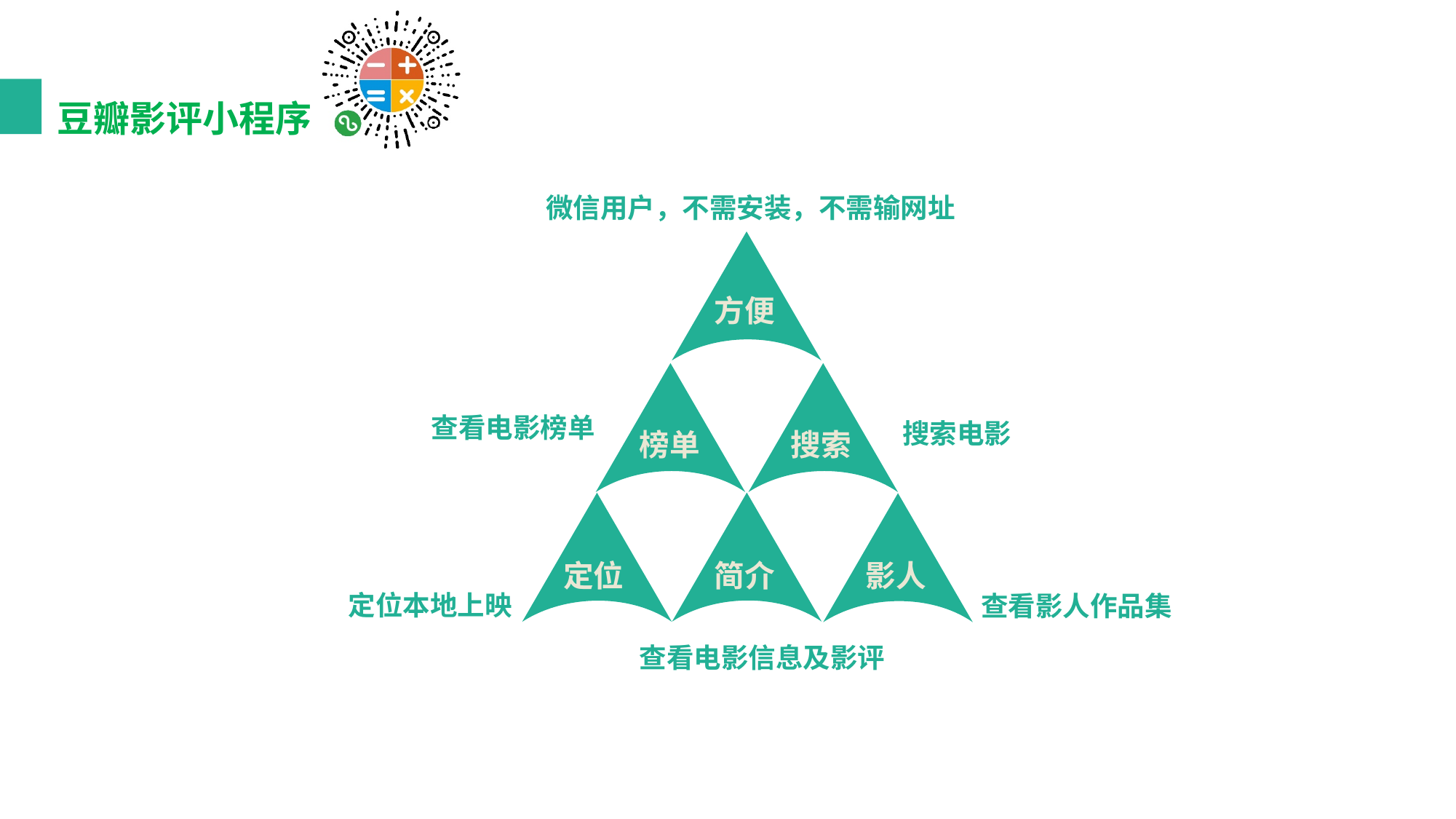

# 豆瓣影评小程序
微信用户，不需安装，不需输网址

方便

查看电影榜单
搜索电影
榜单
搜索

定位
简介
影人
定位本地上映
查看影人作品集
查看电影信息及影评